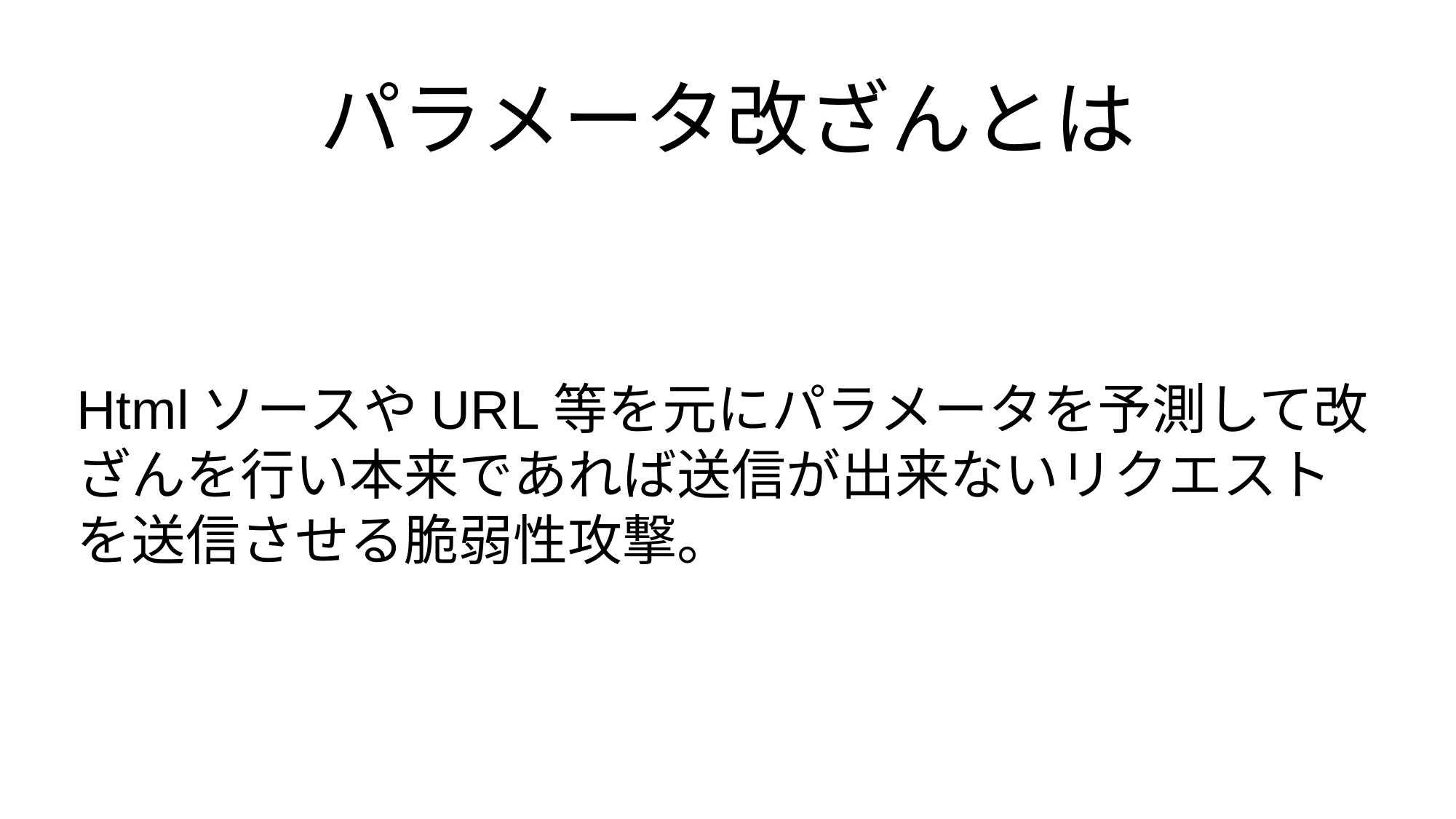

# パラメータ改ざんとは
HtmlソースやURL等を元にパラメータを予測して改ざんを行い本来であれば送信が出来ないリクエストを送信させる脆弱性攻撃。